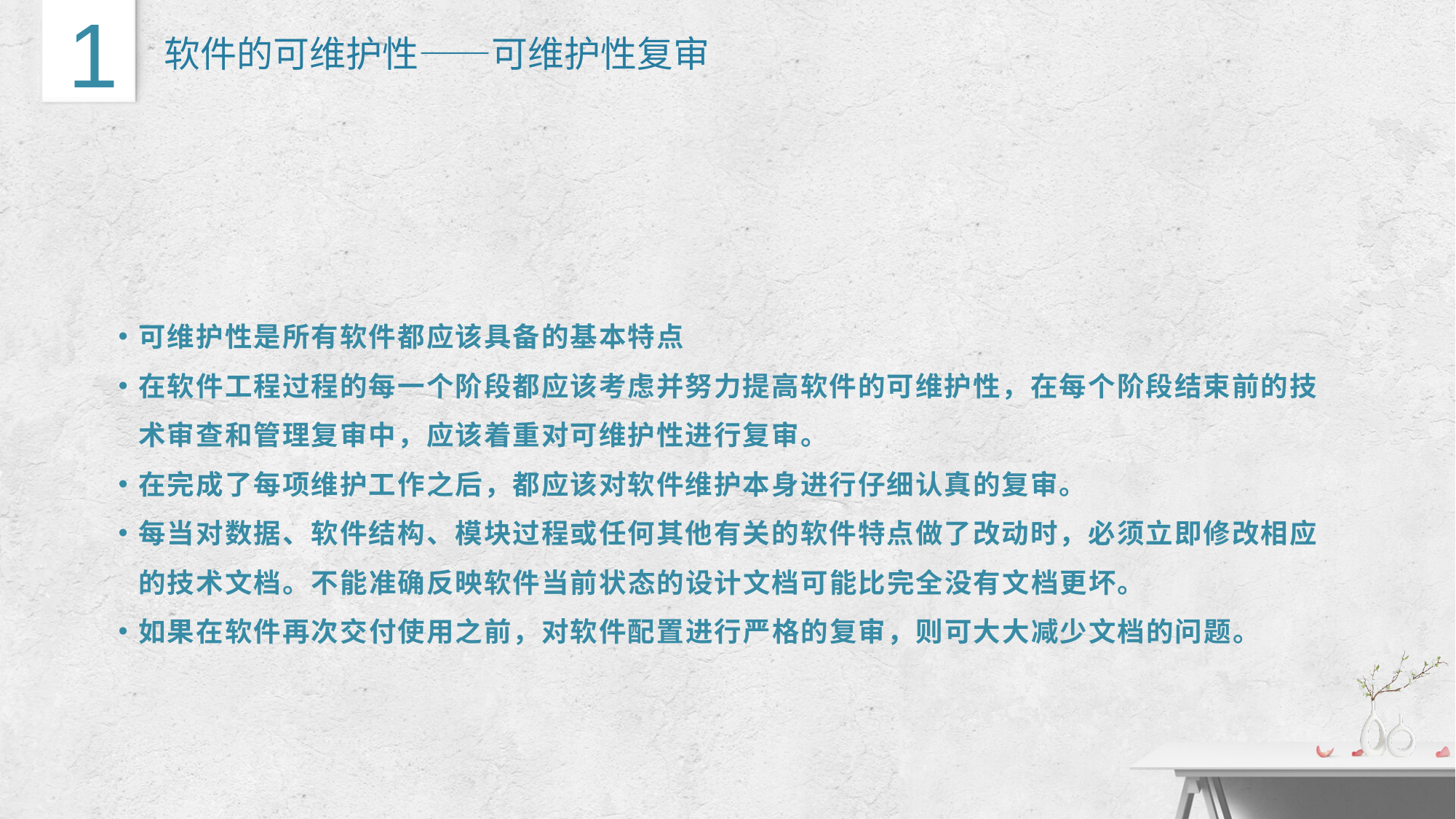

1
软件的可维护性——可维护性复审
可维护性是所有软件都应该具备的基本特点
在软件工程过程的每一个阶段都应该考虑并努力提高软件的可维护性，在每个阶段结束前的技术审查和管理复审中，应该着重对可维护性进行复审。
在完成了每项维护工作之后，都应该对软件维护本身进行仔细认真的复审。
每当对数据、软件结构、模块过程或任何其他有关的软件特点做了改动时，必须立即修改相应的技术文档。不能准确反映软件当前状态的设计文档可能比完全没有文档更坏。
如果在软件再次交付使用之前，对软件配置进行严格的复审，则可大大减少文档的问题。